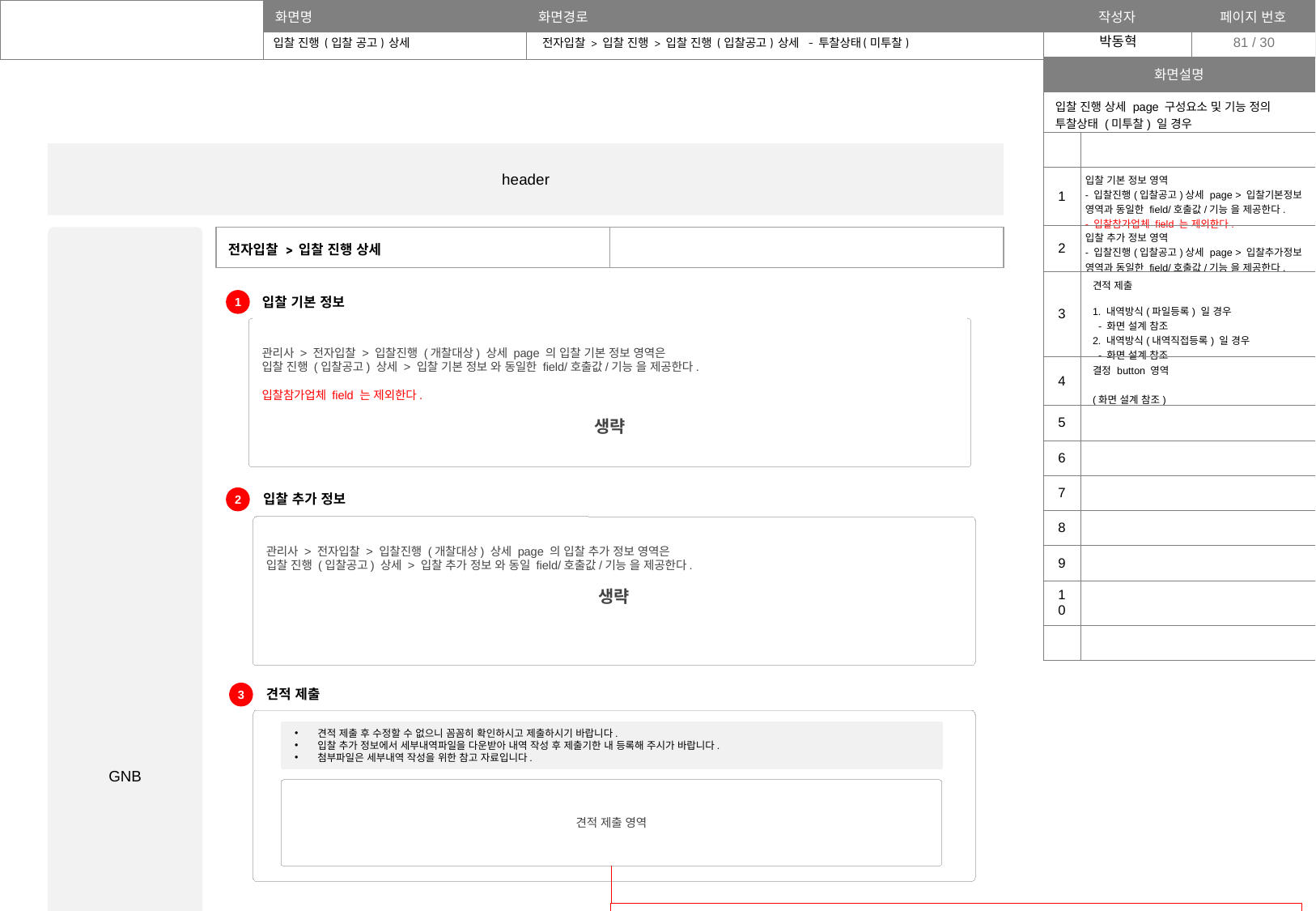

81
입찰 진행 (입찰 공고) 상세
전자입찰 > 입찰 진행 > 입찰 진행 (입찰공고) 상세  - 투찰상태(미투찰)
| 화면설명 |  |
| --- | --- |
| 입찰 진행 상세 page 구성요소 및 기능 정의 투찰상태 (미투찰) 일 경우 |  |
|  |  |
| 1 | 입찰 기본 정보 영역 - 입찰진행(입찰공고)상세 page > 입찰기본정보 영역과 동일한 field/호출값/기능 을 제공한다. - 입찰참가업체 field 는 제외한다. |
| 2 | 입찰 추가 정보 영역 - 입찰진행(입찰공고)상세 page > 입찰추가정보 영역과 동일한 field/호출값/기능 을 제공한다. |
| 3 | 견적 제출 1. 내역방식(파일등록) 일 경우 - 화면 설계 참조 2. 내역방식(내역직접등록) 일 경우 - 화면 설계 참조 |
| 4 | 결정 button 영역 (화면 설계 참조) |
| 5 |  |
| 6 |  |
| 7 |  |
| 8 |  |
| 9 |  |
| 10 |  |
|  |  |
header
GNB
| 전자입찰 > 입찰 진행 상세 |  |
| --- | --- |
입찰 기본 정보
1

관리사 > 전자입찰 > 입찰진행 (개찰대상) 상세 page 의 입찰 기본 정보 영역은
입찰 진행 (입찰공고) 상세 > 입찰 기본 정보 와 동일한 field/호출값/기능 을 제공한다.

입찰참가업체 field 는 제외한다.

생략
입찰 추가 정보
2

관리사 > 전자입찰 > 입찰진행 (개찰대상) 상세 page 의 입찰 추가 정보 영역은
입찰 진행 (입찰공고) 상세 > 입찰 추가 정보 와 동일 field/호출값/기능 을 제공한다.

생략
견적 제출
3

견적 제출 후 수정할 수 없으니 꼼꼼히 확인하시고 제출하시기 바랍니다.
입찰 추가 정보에서 세부내역파일을 다운받아 내역 작성 후 제출기한 내 등록해 주시가 바랍니다.
첨부파일은 세부내역 작성을 위한 참고 자료입니다.
견적 제출 영역
내역방식 (파일등록) 일 경우 견적 제출 영역
내역방식 (내역직접등록) 일 경우 견적 제출 영역
3
3

| 견적금액 \* | 한국(KRW) v |  | 총 견적 금액 입력 (숫자 입력) |
| --- | --- | --- | --- |
| 세부내역 | 품목명 | 규격 | 수량 | 단위 | 단가 | 견적금액 |
| --- | --- | --- | --- | --- | --- | --- |
|  | 테스트 상품01 | 테스트규격01 | 100,000 | EA |  |  |
|  | 테스트 상품02 | 테스트규격02 | 10,000 | EA |  |  |
|  | 테스트 상품03 | 테스트규격03 | 10,000 | EA |  |  |
|  | 테스트 상품테스트상⋯ | 테스트규격테스트규격0⋯ | 10,000 | 박스 |  |  |
숫자 입력
| 견적내역파일 \* | 클릭 혹은 파일을 이곳에 드롭하세요 파일 최대 10MB(등록 파일 개수 최대 1개) |
| --- | --- |
?
숫자 입력
숫자 입력
입찰견적서01.xlsx
삭제
숫자 입력
| 기타첨부파일 | 클릭 혹은 파일을 이곳에 드롭하세요 파일 최대 10MB(등록 파일 개수 최대 1개) |
| --- | --- |
| 견적금액 \* | 한국(KRW) v |  | 견적금액 자동 합산 |
| --- | --- | --- | --- |
테스트첨부파일01.pdf
삭제
| 기타첨부파일 | 클릭 혹은 파일을 이곳에 드롭하세요 파일 최대 10MB(등록 파일 개수 최대 1개) |
| --- | --- |
테스트첨부파일01.pdf
삭제
목록
공고문 미리보기
임시저장
견적서 제출
footer
입력값 초기화
입찰 진행 목록 page 이동
공동인증서 popup 호출
- 공동 인증서를 활용한 전자서명
입찰공고 popup 호출
(p 41 참조)
입력값/첨부파일 임시저장
업체 투찰 (업체투찰) 상태로 변경

임시저장 되었습니다.
견적서가 제출되었습니다.
닫기
닫기
입찰 진행 목록 page 이동